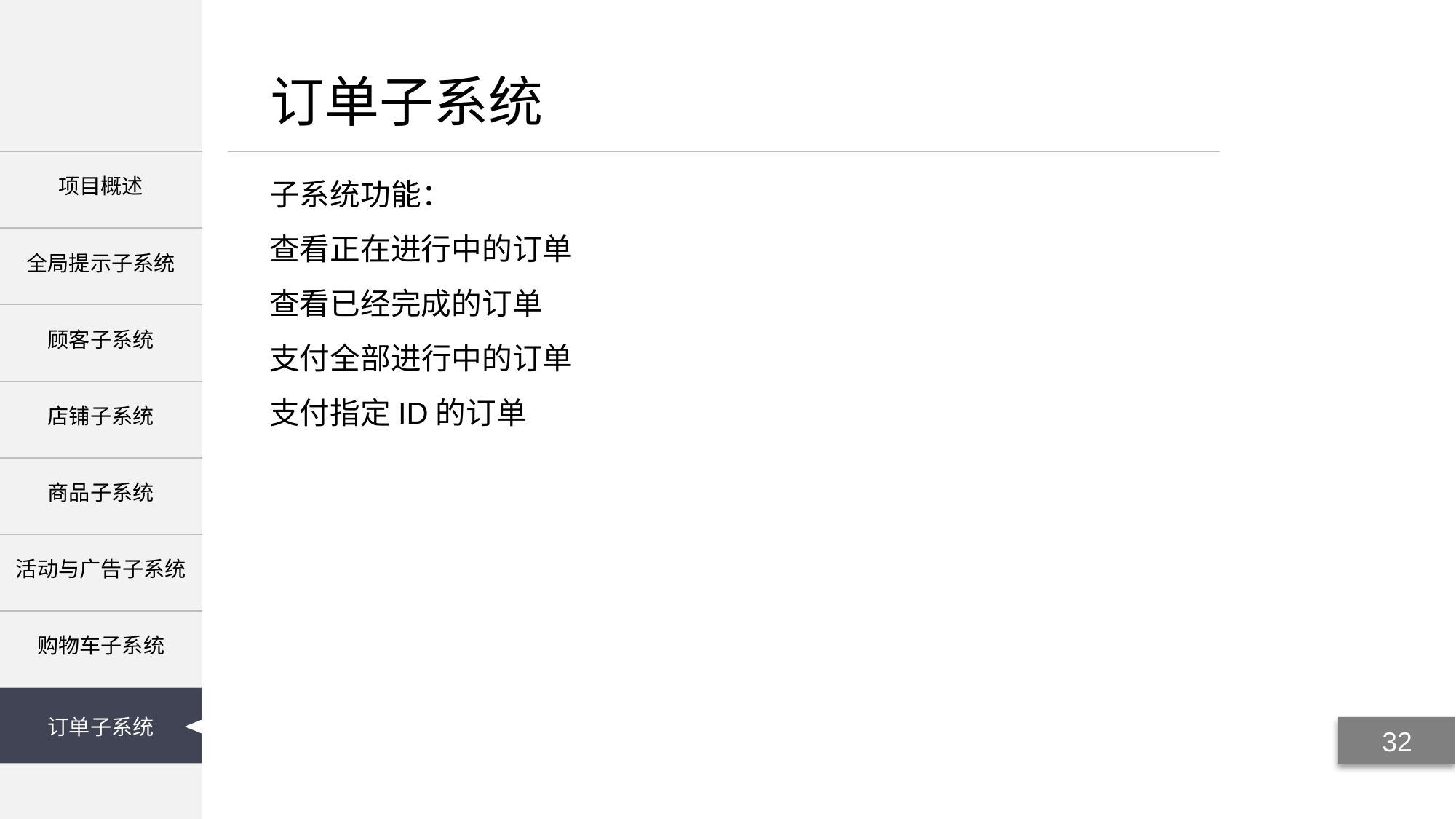

子系统功能：
查看正在进行中的订单
查看已经完成的订单
支付全部进行中的订单
支付指定ID的订单
32